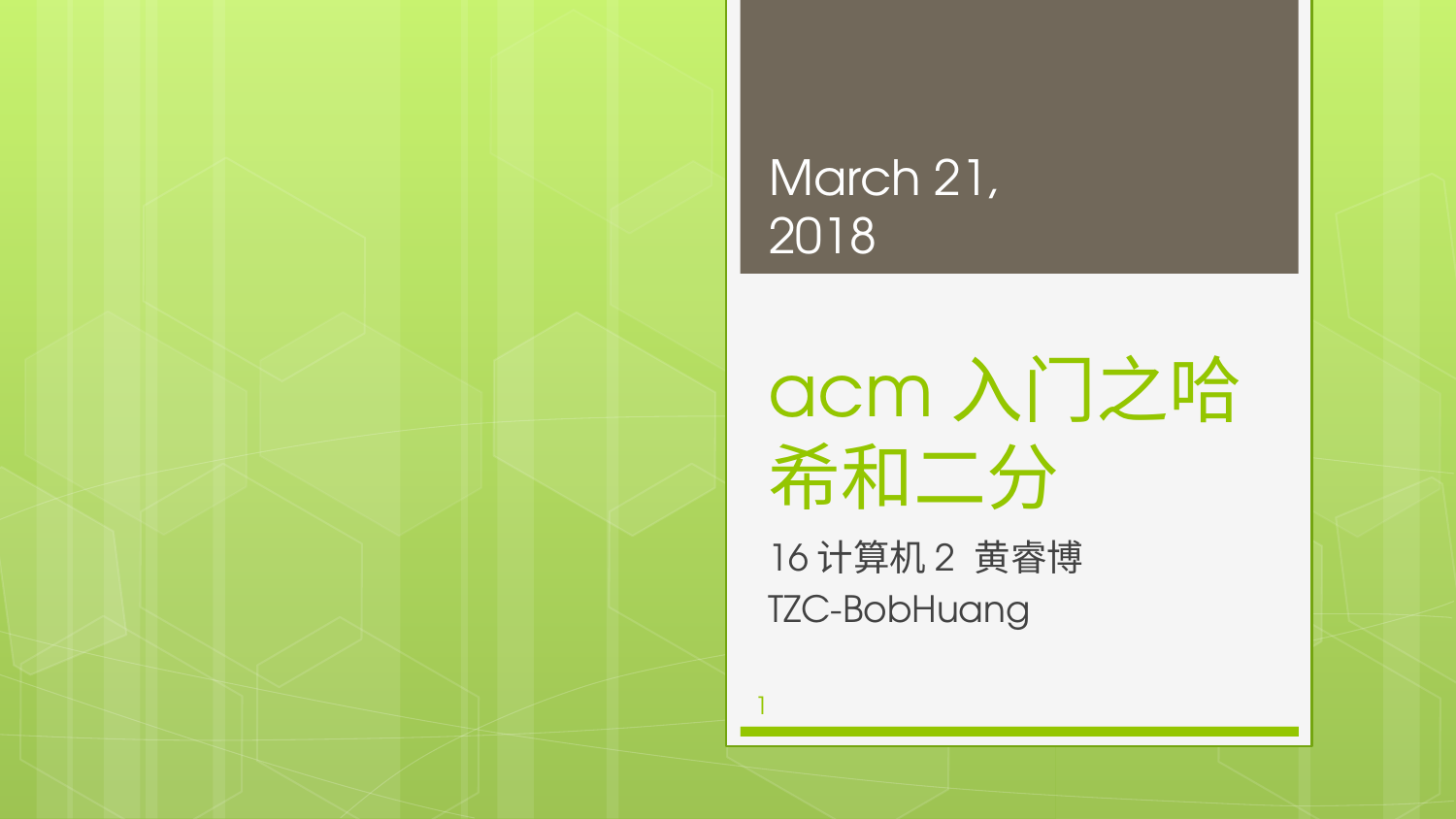

March 21, 2018
# acm入门之哈希和二分
16计算机2 黄睿博
TZC-BobHuang

1